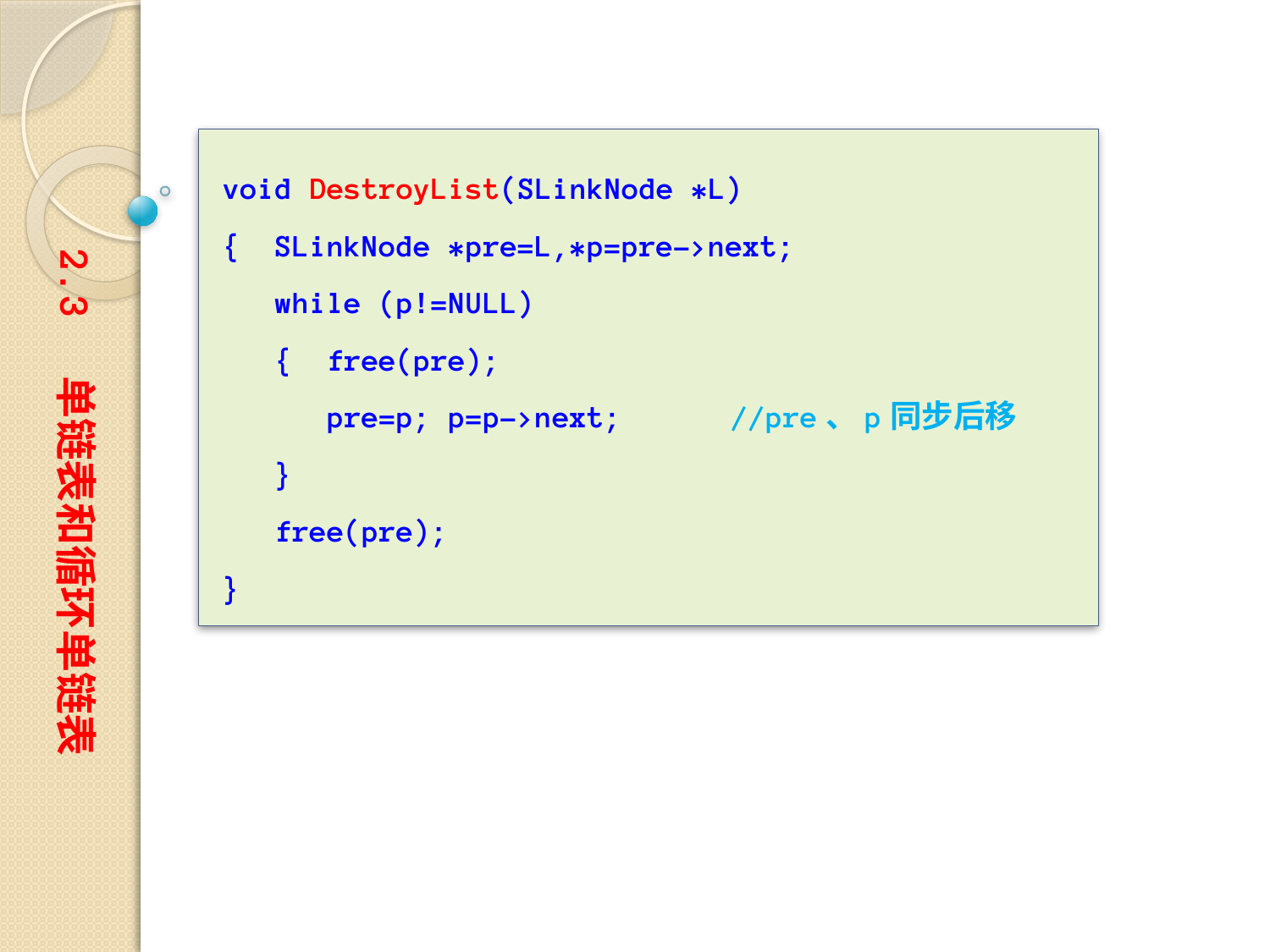

void DestroyList(SLinkNode *L)
{  SLinkNode *pre=L,*p=pre->next;
   while (p!=NULL)
   {  free(pre);
      pre=p; p=p->next;	//pre、p同步后移
   }
   free(pre);
}
2.3  单链表和循环单链表